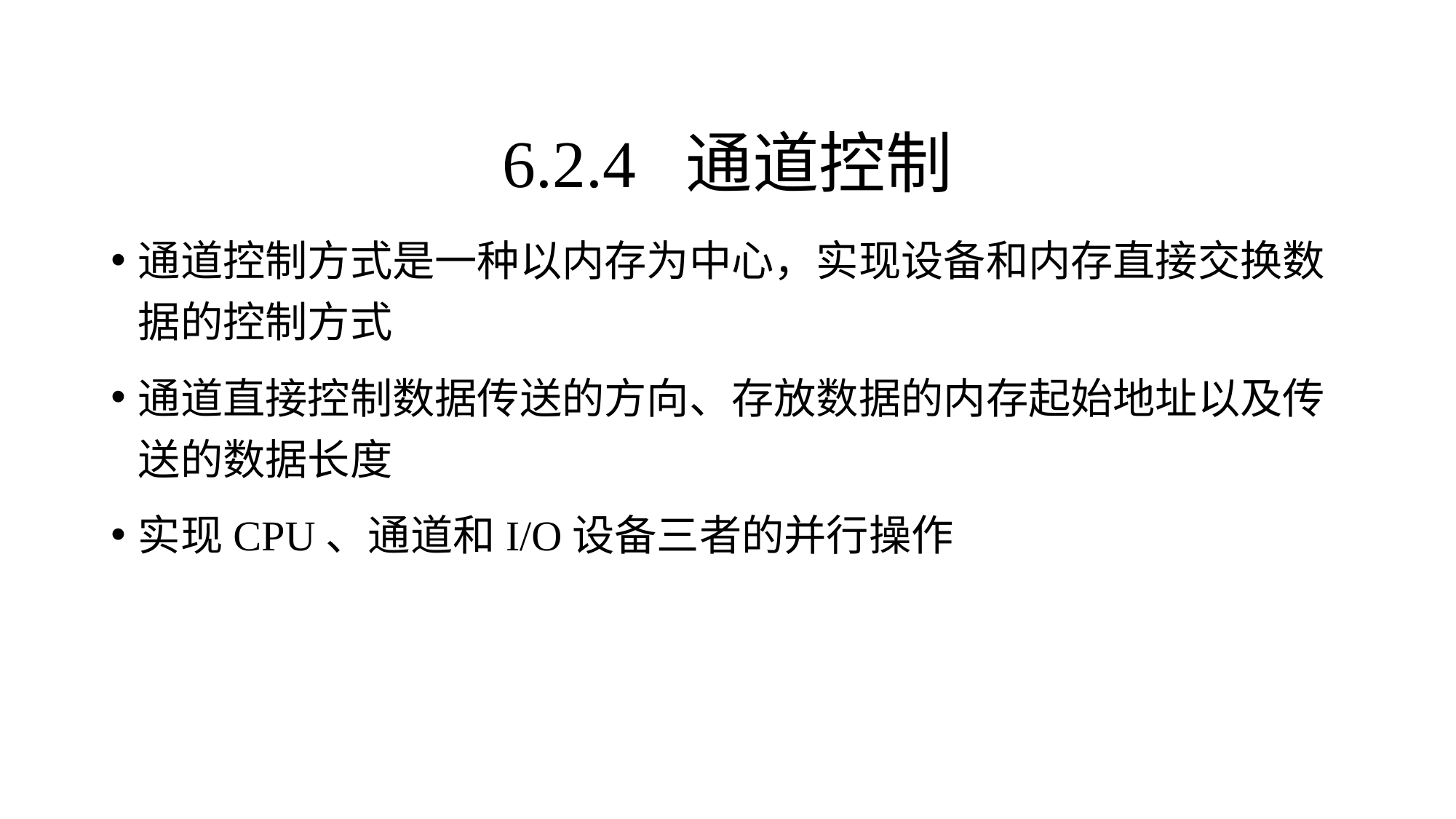

通道控制方式是一种以内存为中心，实现设备和内存直接交换数据的控制方式
通道直接控制数据传送的方向、存放数据的内存起始地址以及传送的数据长度
实现CPU、通道和I/O设备三者的并行操作
6.2.4  通道控制
10